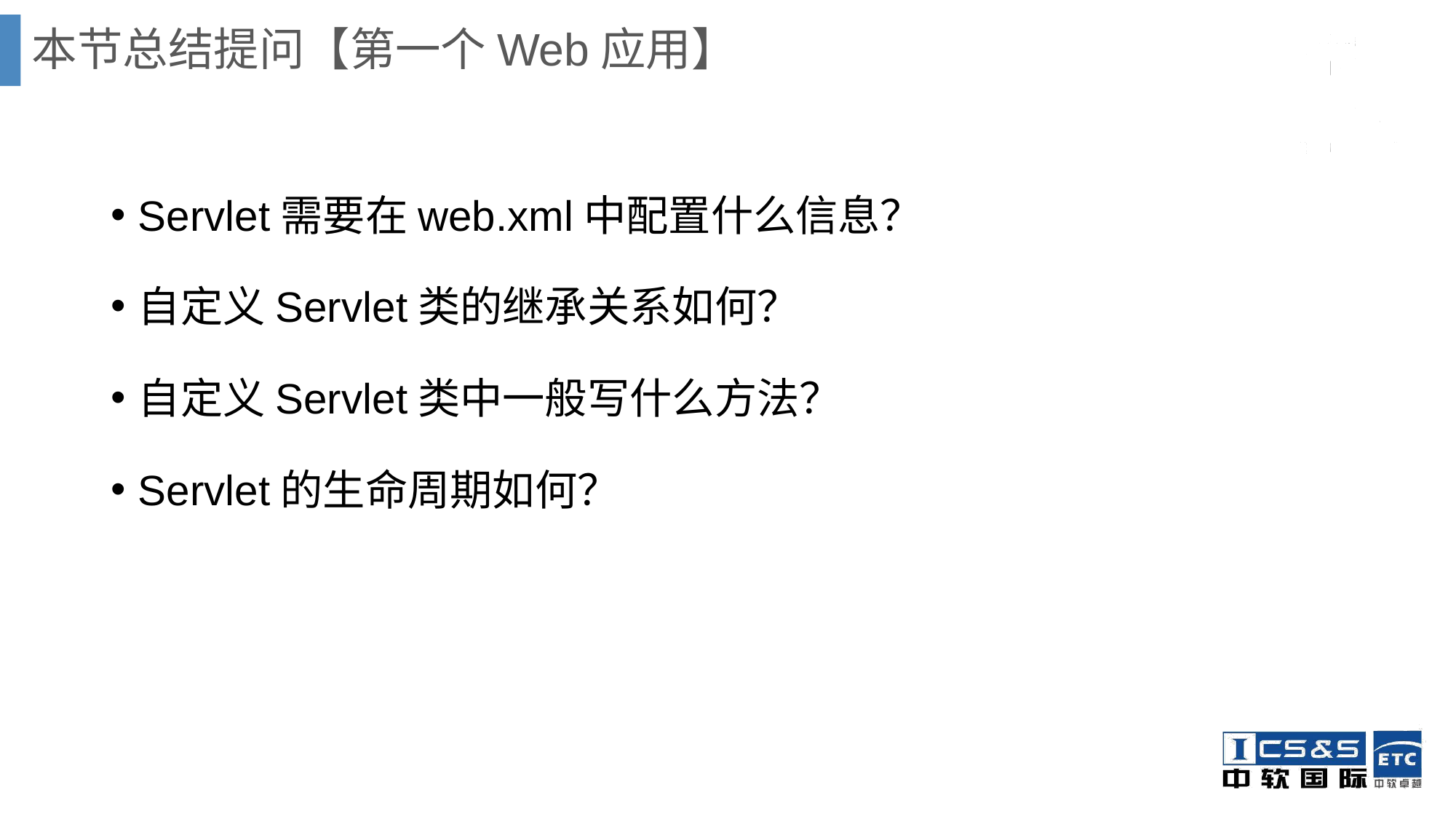

# 本节总结提问【第一个Web应用】
Servlet需要在web.xml中配置什么信息？
自定义Servlet类的继承关系如何？
自定义Servlet类中一般写什么方法？
Servlet的生命周期如何？